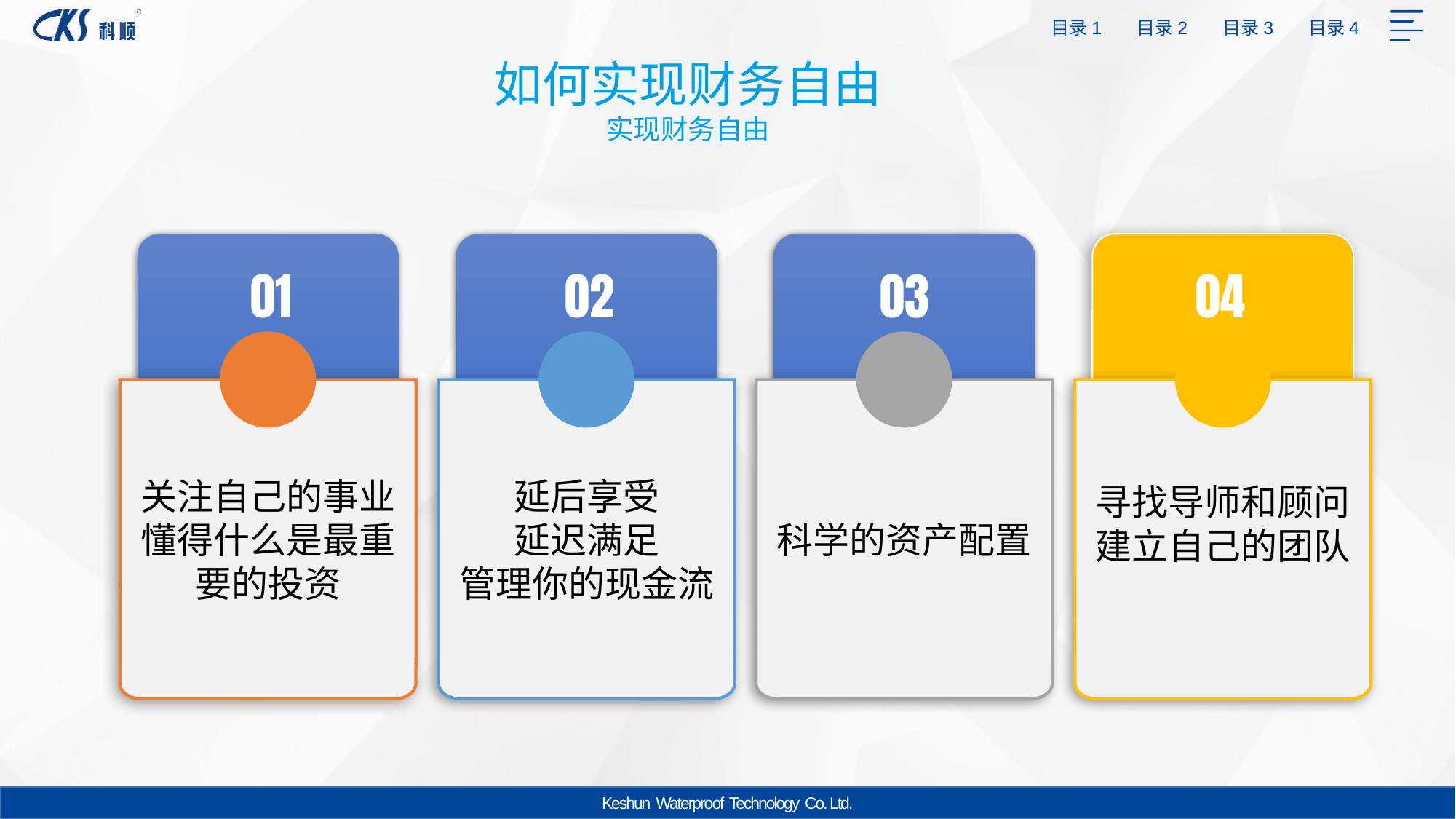

如何实现财务自由
实现财务自由

01

关注自己的事业
懂得什么是最重要的投资

02

延后享受
延迟满足
管理你的现金流

03

科学的资产配置

04

寻找导师和顾问
建立自己的团队

Keshun  Waterproof  Technology  Co. Ltd.